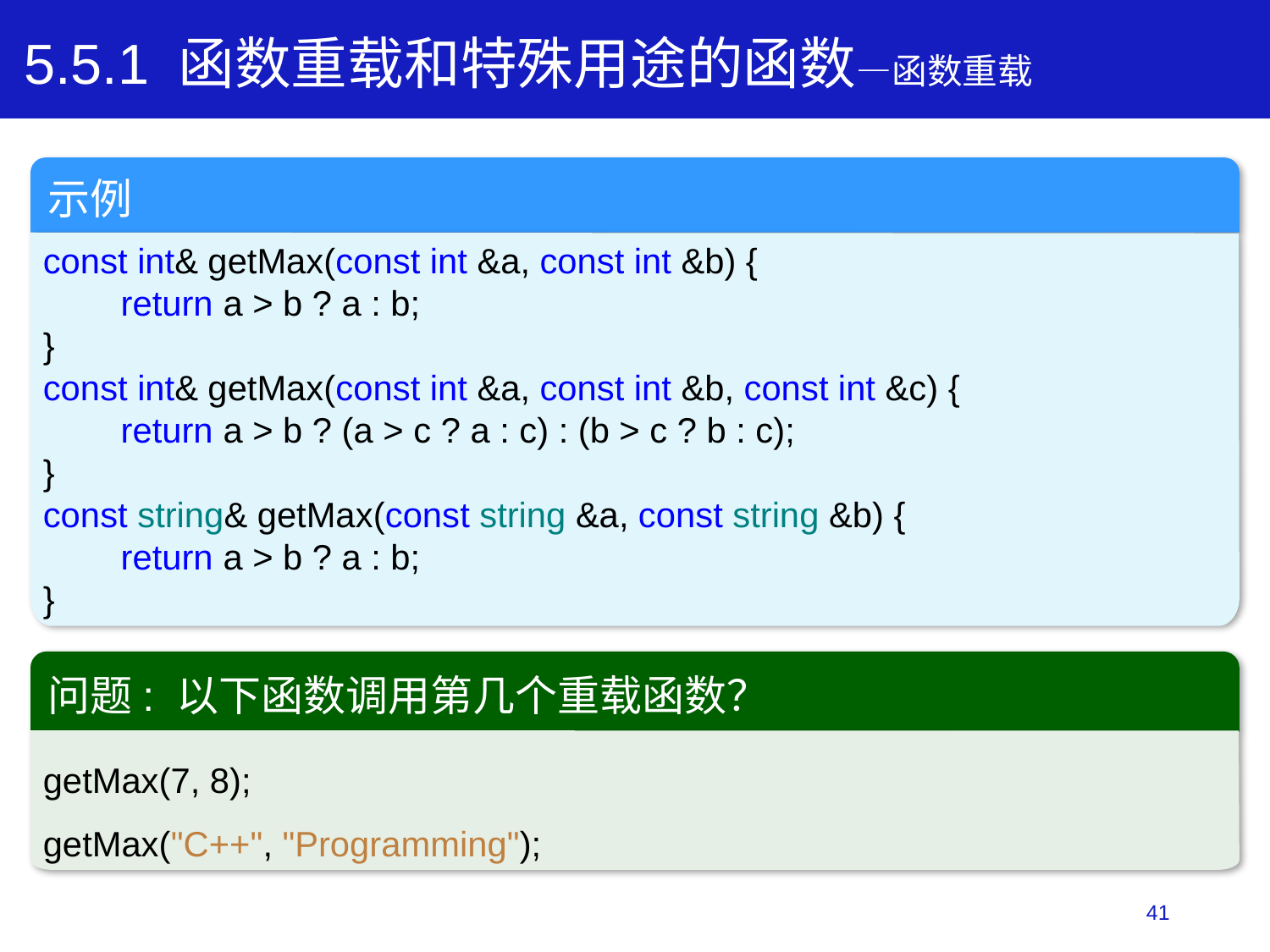

5.5.1 函数重载和特殊用途的函数—函数重载
示例
const int& getMax(const int &a, const int &b) {
        return a > b ? a : b;
}
const int& getMax(const int &a, const int &b, const int &c) {
        return a > b ? (a > c ? a : c) : (b > c ? b : c);
}
const string& getMax(const string &a, const string &b) {
        return a > b ? a : b;
}
问题: 以下函数调用第几个重载函数？
getMax(7, 8);
getMax("C++", "Programming");
41